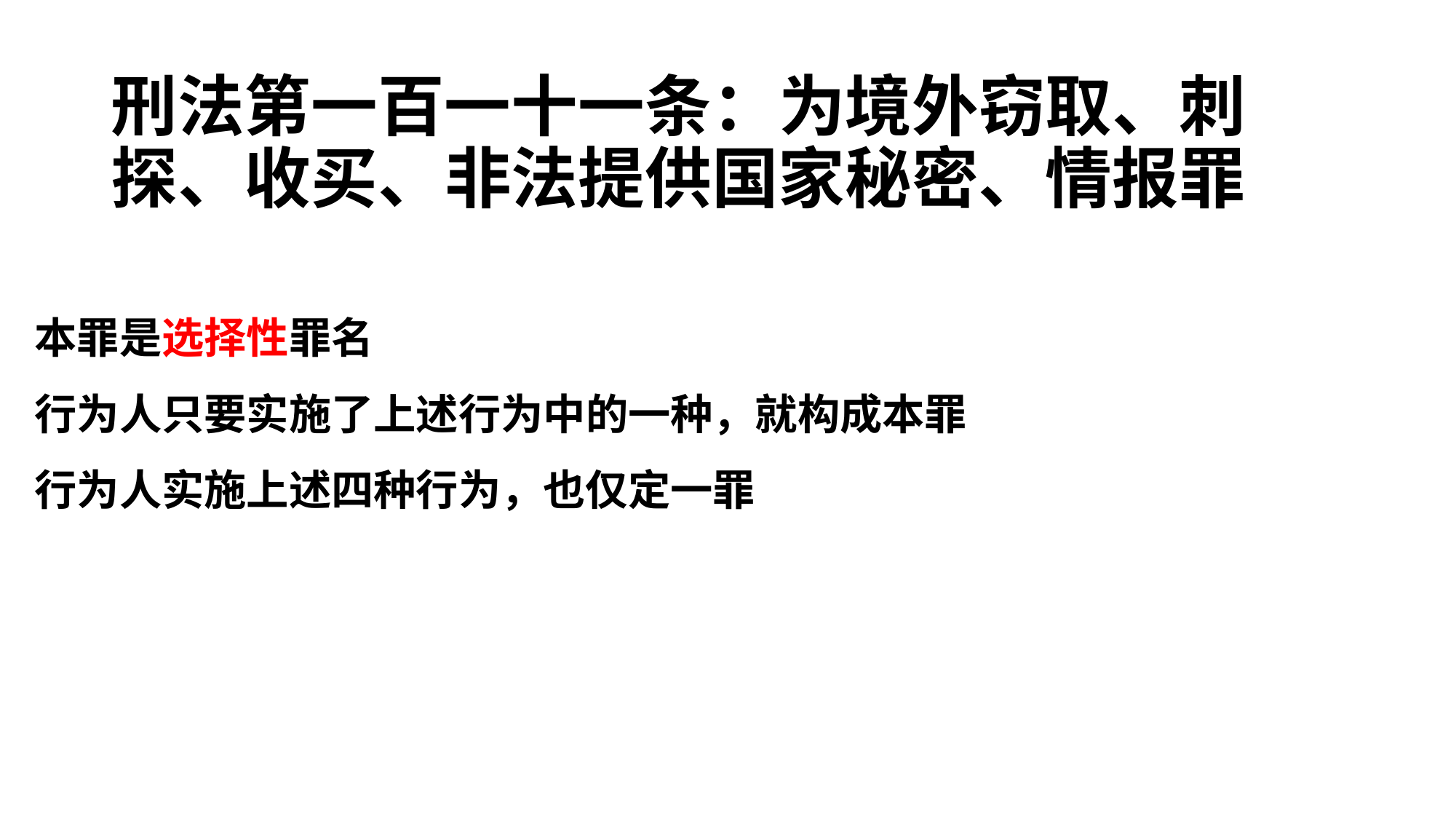

# 刑法第一百一十一条：为境外窃取、刺 探、收买、非法提供国家秘密、情报罪
本罪是选择性罪名
行为人只要实施了上述行为中的一种，就构成本罪
行为人实施上述四种行为，也仅定一罪